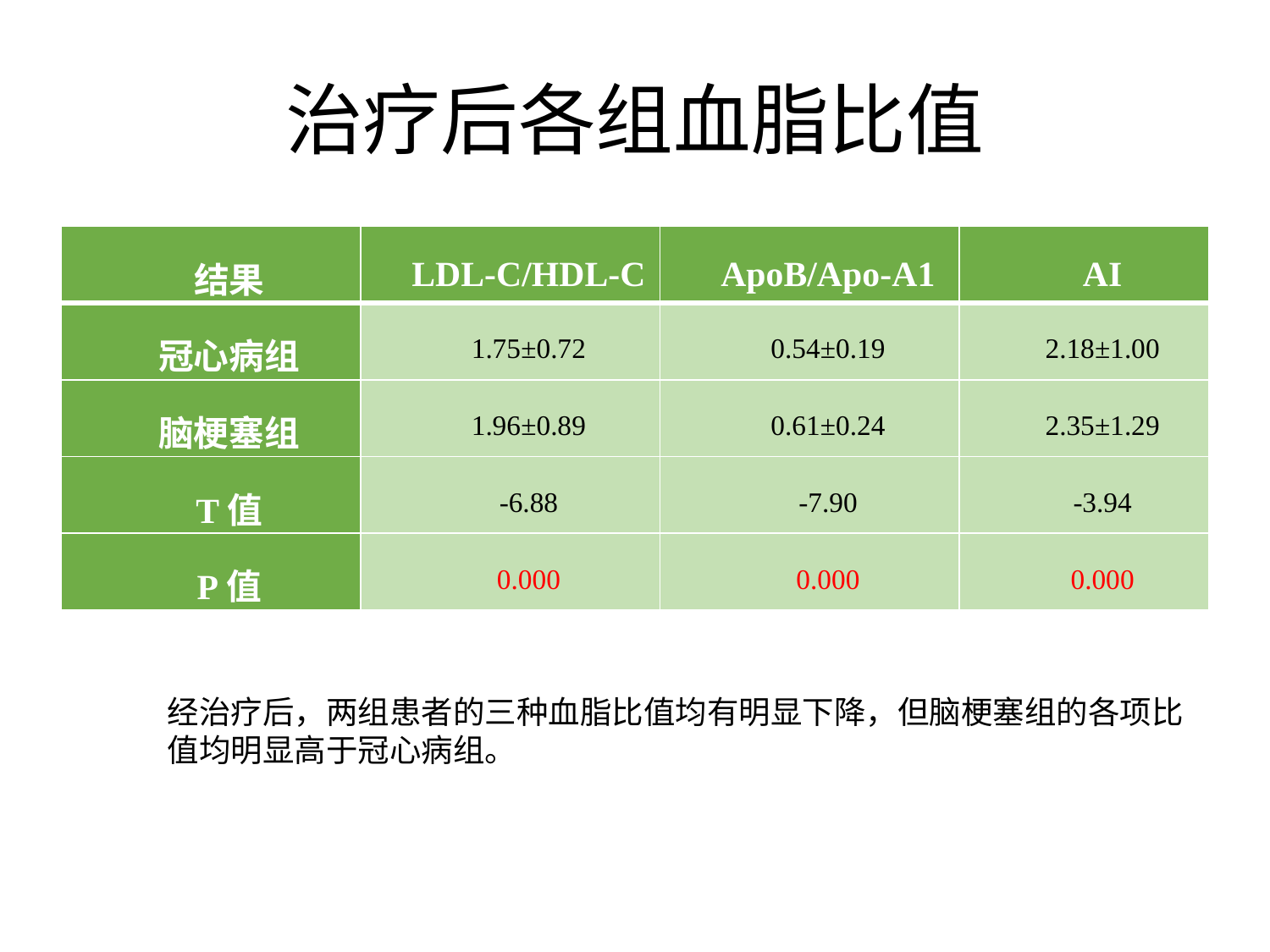

# 治疗后各组血脂比值
| 结果 | LDL-C/HDL-C | ApoB/Apo-A1 | AI |
| --- | --- | --- | --- |
| 冠心病组 | 1.75±0.72 | 0.54±0.19 | 2.18±1.00 |
| 脑梗塞组 | 1.96±0.89 | 0.61±0.24 | 2.35±1.29 |
| T值 | -6.88 | -7.90 | -3.94 |
| P值 | 0.000 | 0.000 | 0.000 |
经治疗后，两组患者的三种血脂比值均有明显下降，但脑梗塞组的各项比值均明显高于冠心病组。